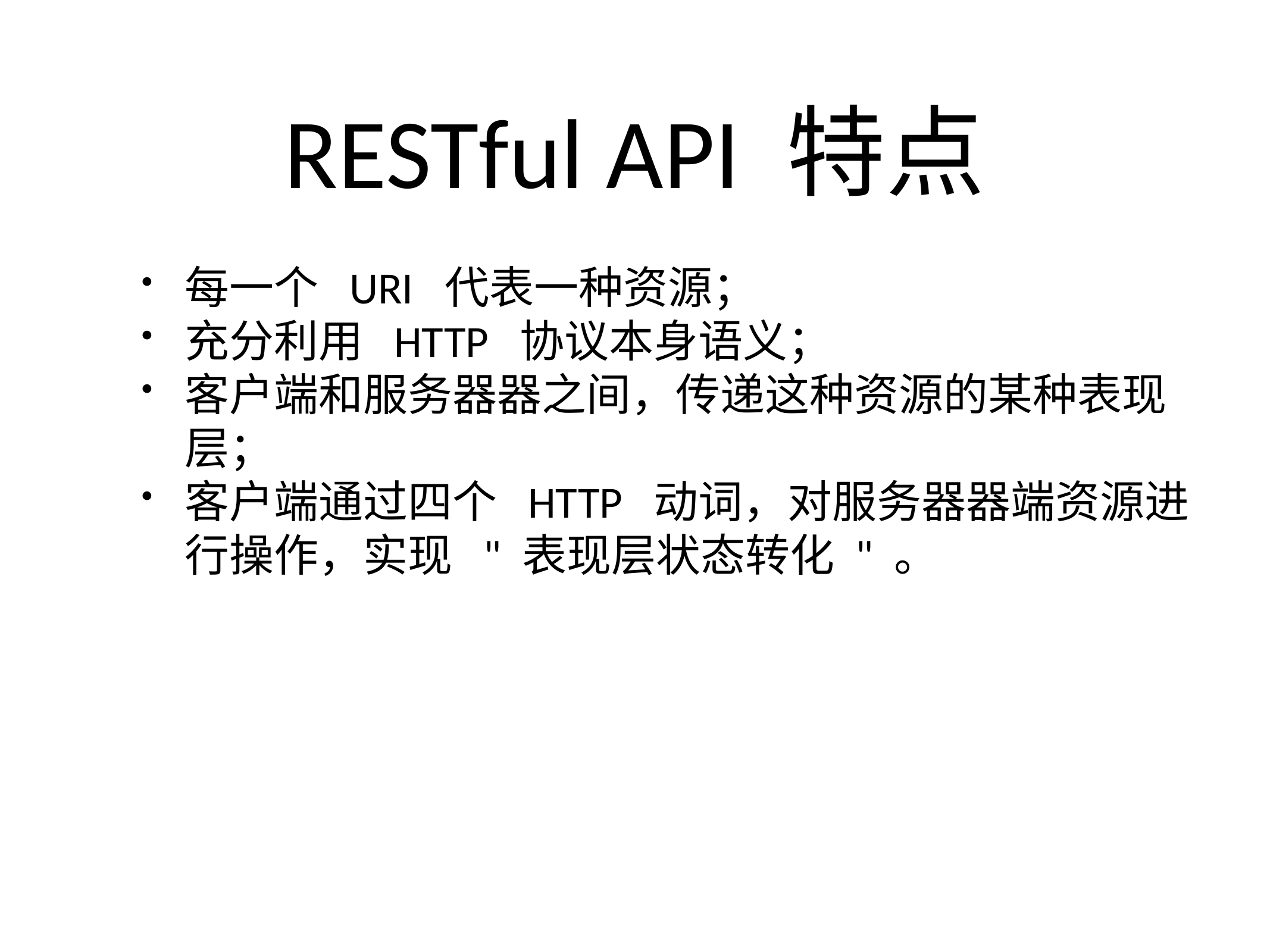

# RESTful API 特点
每一个  URI  代表一种资源；
充分利用  HTTP  协议本身语义；
客户端和服务器器之间，传递这种资源的某种表现层；
客户端通过四个  HTTP  动词，对服务器器端资源进行操作，实现  " 表现层状态转化 " 。